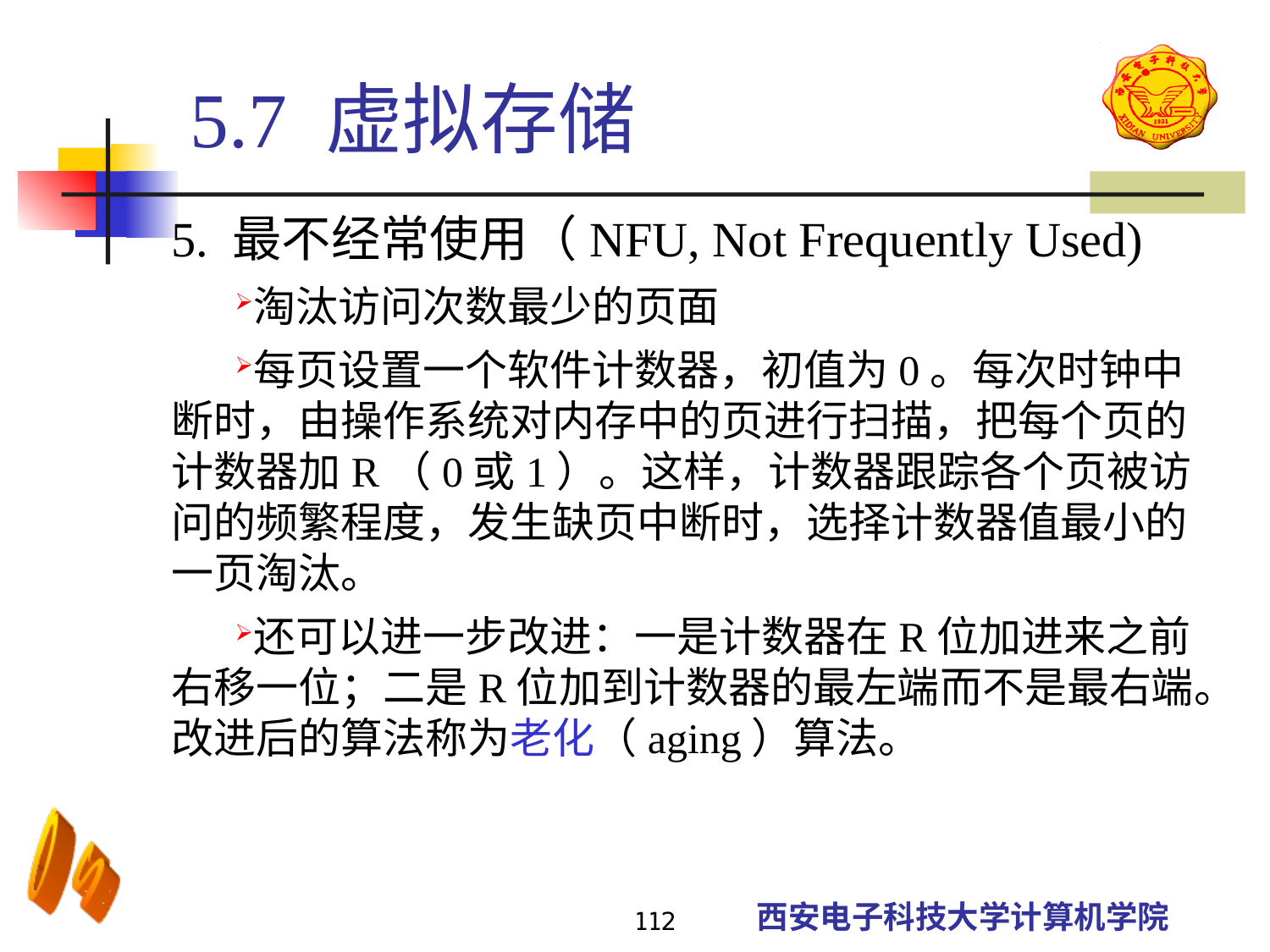

5.7 虚拟存储
5. 最不经常使用（NFU, Not Frequently Used)
淘汰访问次数最少的页面
每页设置一个软件计数器，初值为0。每次时钟中断时，由操作系统对内存中的页进行扫描，把每个页的计数器加R（0或1）。这样，计数器跟踪各个页被访问的频繁程度，发生缺页中断时，选择计数器值最小的一页淘汰。
还可以进一步改进：一是计数器在R位加进来之前右移一位；二是R位加到计数器的最左端而不是最右端。改进后的算法称为老化（aging）算法。
112